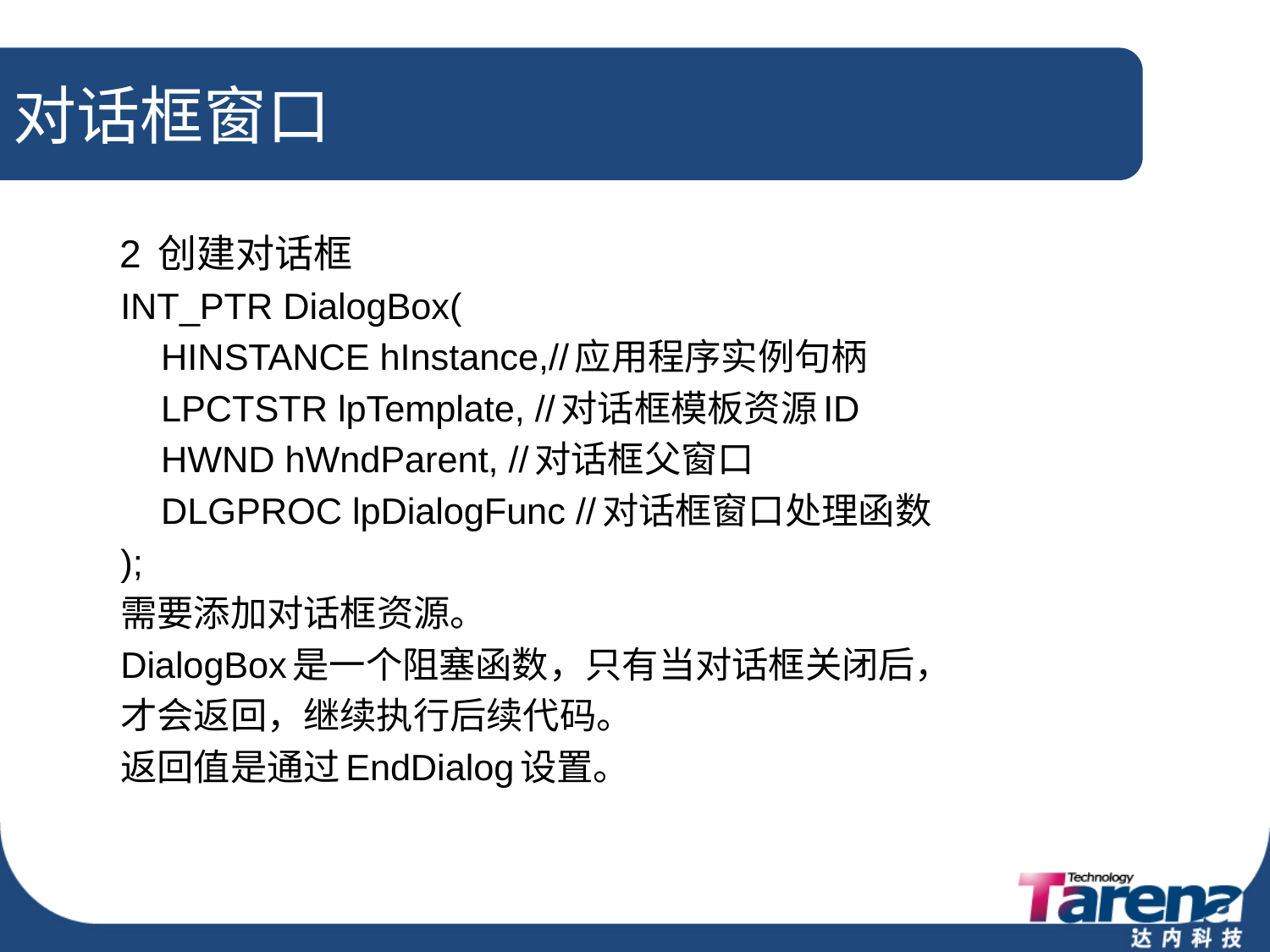

# 对话框窗口
    2 创建对话框
	INT_PTR DialogBox(
	    HINSTANCE hInstance,//应用程序实例句柄
	    LPCTSTR lpTemplate, //对话框模板资源ID
	    HWND hWndParent, //对话框父窗口
	    DLGPROC lpDialogFunc //对话框窗口处理函数
	);
	需要添加对话框资源。
	DialogBox是一个阻塞函数，只有当对话框关闭后，
	才会返回，继续执行后续代码。
	返回值是通过EndDialog设置。